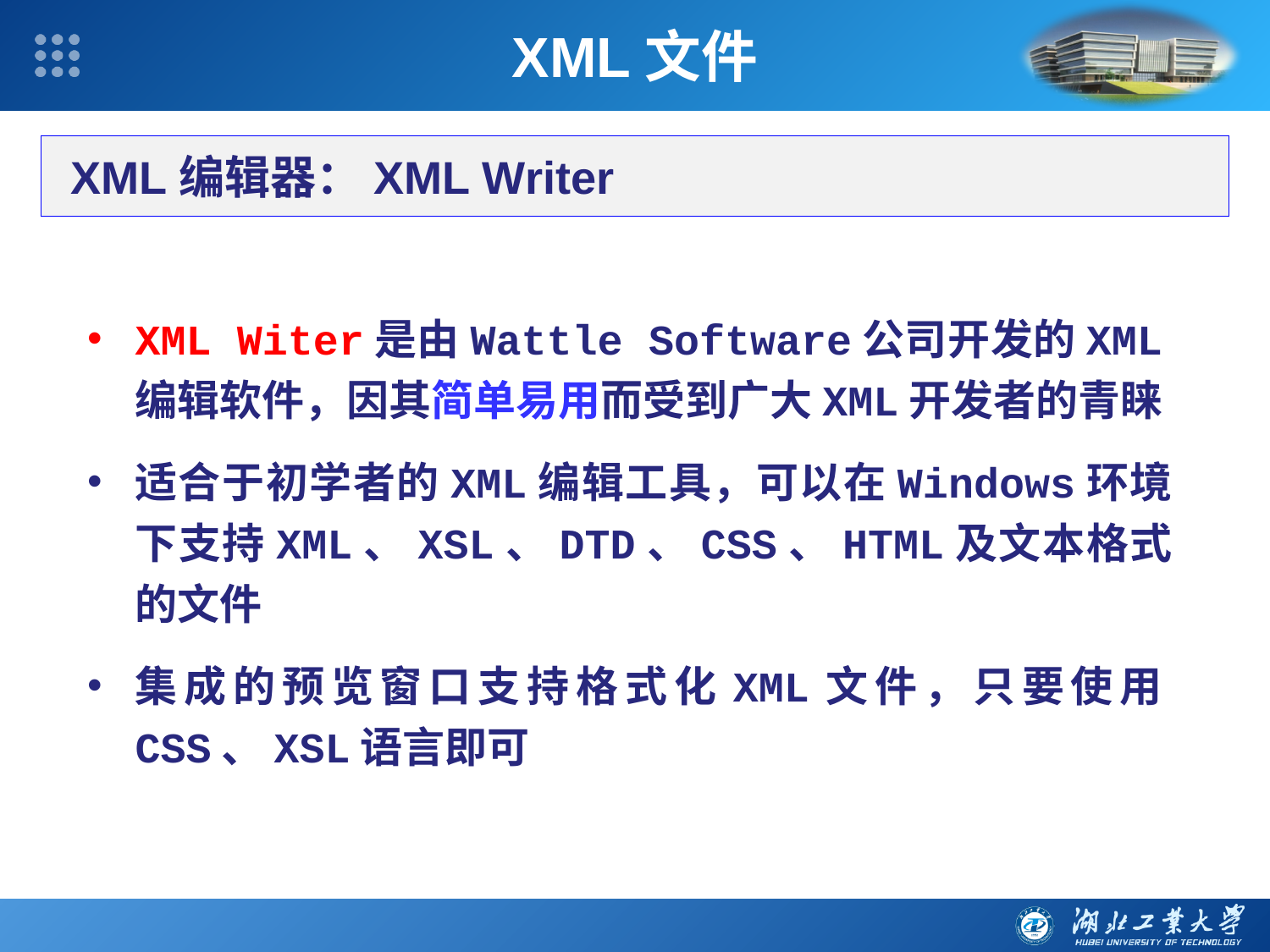

XML文件
XML编辑器：XML Writer
XML Witer是由Wattle Software公司开发的XML编辑软件，因其简单易用而受到广大XML开发者的青睐
适合于初学者的XML编辑工具，可以在Windows环境下支持XML、XSL、DTD、CSS、HTML及文本格式的文件
集成的预览窗口支持格式化XML文件，只要使用CSS、XSL语言即可